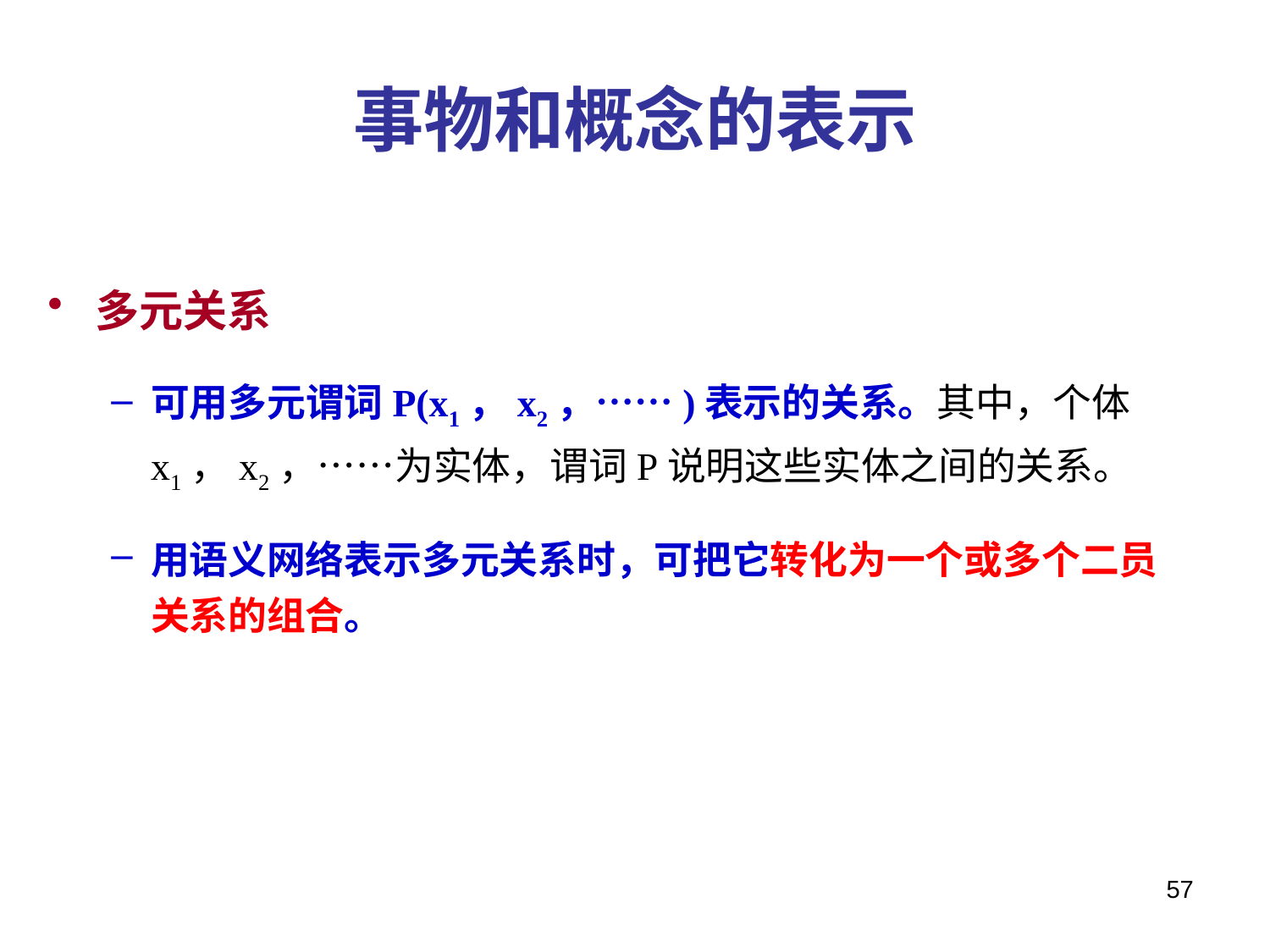

# 事物和概念的表示
多元关系
可用多元谓词P(x1，x2，……)表示的关系。其中，个体x1，x2，……为实体，谓词P说明这些实体之间的关系。
用语义网络表示多元关系时，可把它转化为一个或多个二员关系的组合。
57